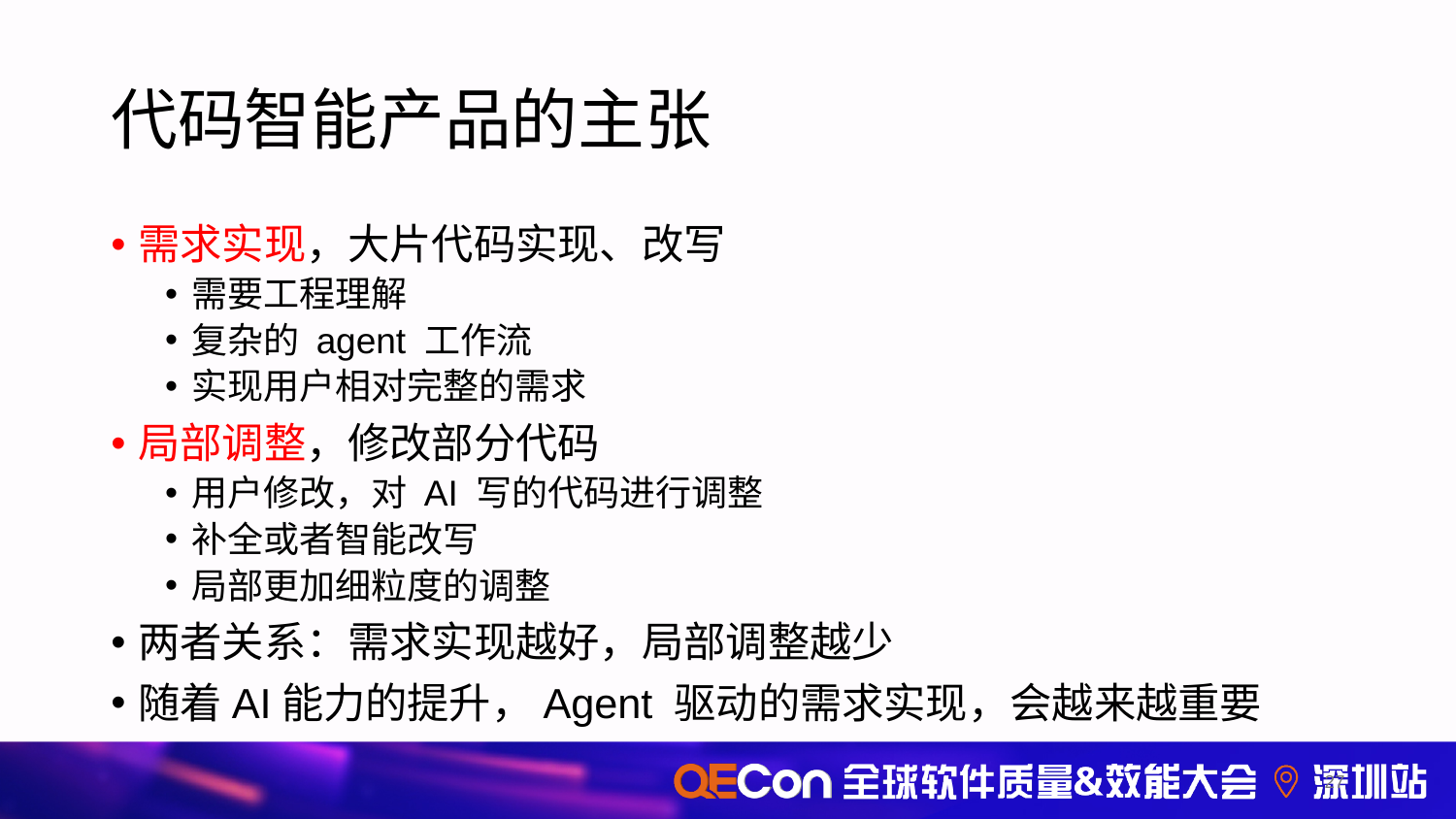

# 代码智能产品的主张
需求实现，大片代码实现、改写
需要工程理解
复杂的 agent 工作流
实现用户相对完整的需求
局部调整，修改部分代码
用户修改，对 AI 写的代码进行调整
补全或者智能改写
局部更加细粒度的调整
两者关系：需求实现越好，局部调整越少
随着AI能力的提升，Agent 驱动的需求实现，会越来越重要
27